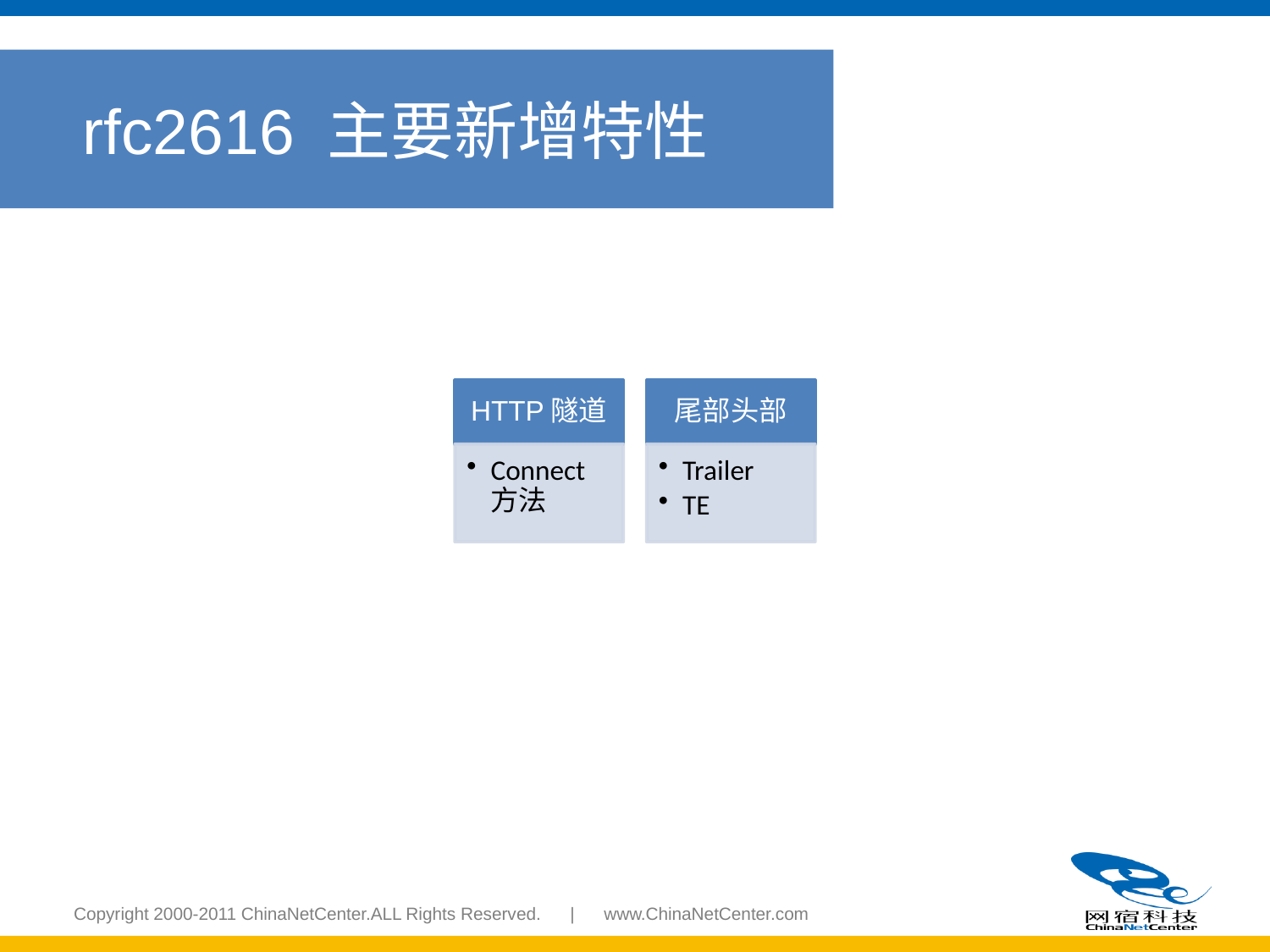

rfc2616 主要新增特性
HTTP隧道
Connect方法
尾部头部
Trailer
TE